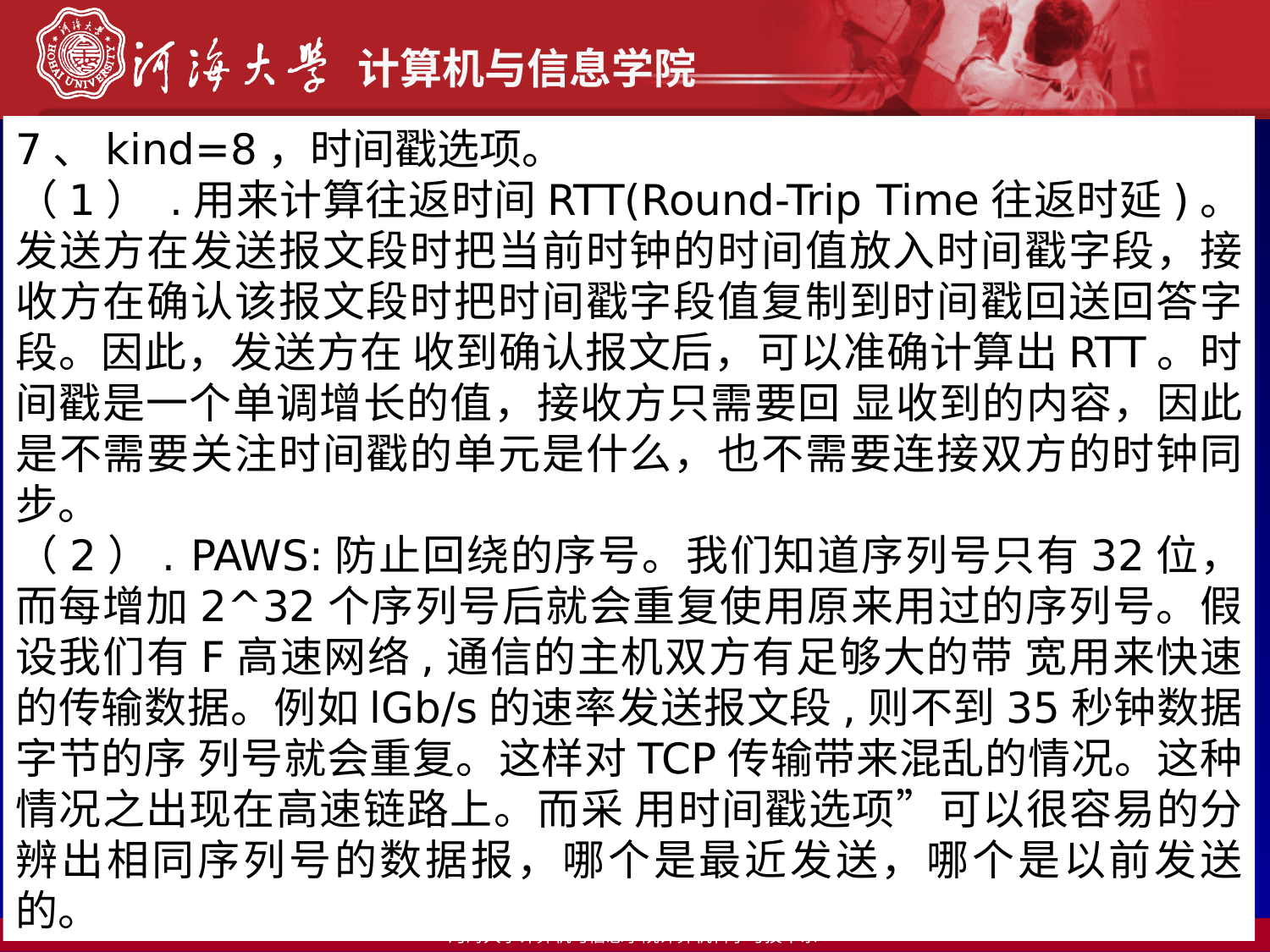

7、kind=8，时间戳选项。
（1） .用来计算往返时间RTT(Round-Trip Time往返时延)。发送方在发送报文段时把当前时钟的时间值放入时间戳字段，接收方在确认该报文段时把时间戳字段值复制到时间戳回送回答字段。因此，发送方在 收到确认报文后，可以准确计算出RTT。时间戳是一个单调增长的值，接收方只需要回 显收到的内容，因此是不需要关注时间戳的单元是什么，也不需要连接双方的时钟同步。
（2）. PAWS:防止回绕的序号。我们知道序列号只有32位，而每增加2^32个序列号后就会重复使用原来用过的序列号。假设我们有F高速网络,通信的主机双方有足够大的带 宽用来快速的传输数据。例如lGb/s的速率发送报文段,则不到35秒钟数据字节的序 列号就会重复。这样对TCP传输带来混乱的情况。这种情况之出现在高速链路上。而采 用时间戳选项”可以很容易的分辨出相同序列号的数据报，哪个是最近发送，哪个是以前发送的。